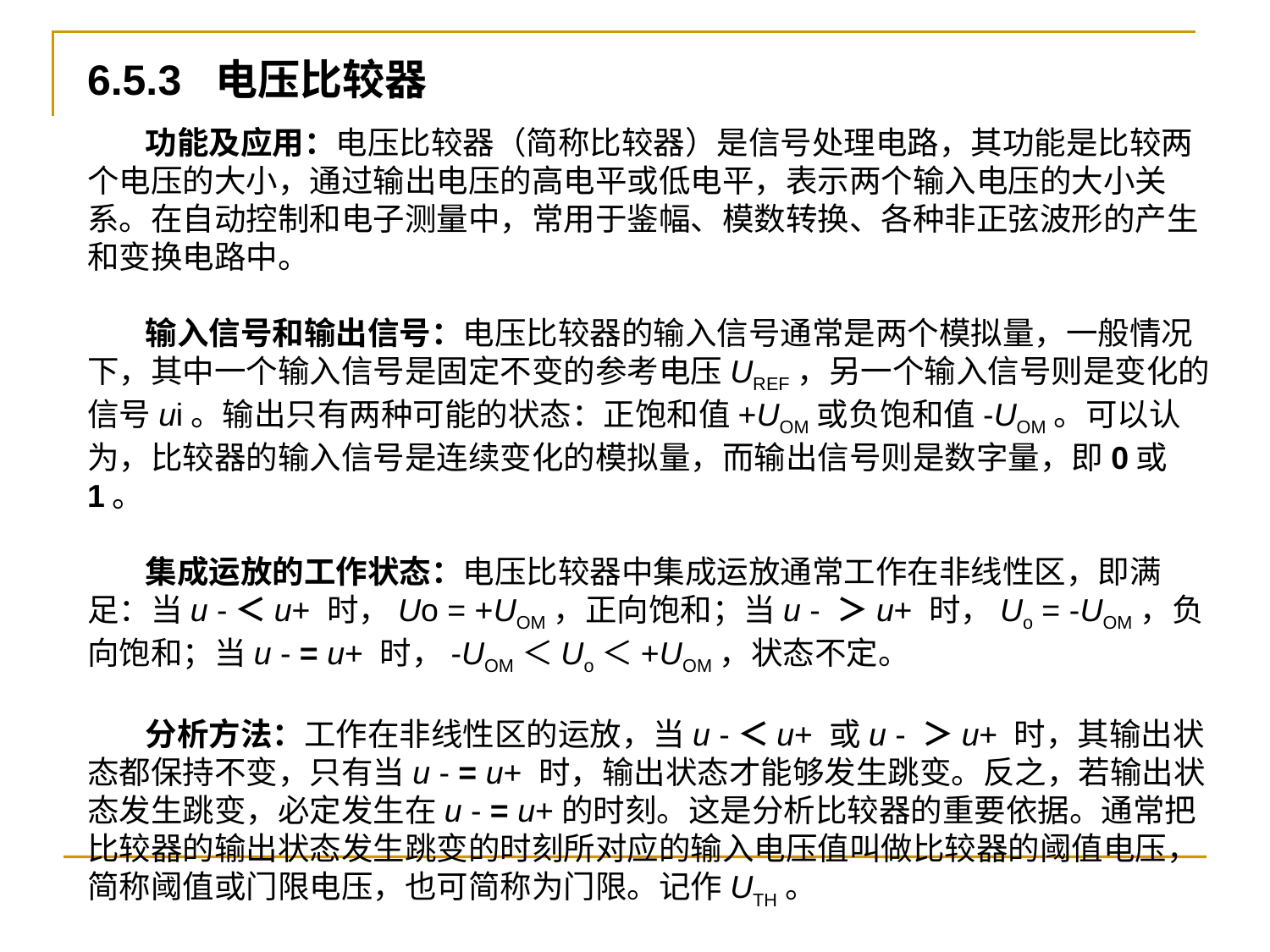

6.5.3  电压比较器
       功能及应用：电压比较器（简称比较器）是信号处理电路，其功能是比较两个电压的大小，通过输出电压的高电平或低电平，表示两个输入电压的大小关系。在自动控制和电子测量中，常用于鉴幅、模数转换、各种非正弦波形的产生和变换电路中。

       输入信号和输出信号：电压比较器的输入信号通常是两个模拟量，一般情况下，其中一个输入信号是固定不变的参考电压UREF，另一个输入信号则是变化的信号ui。输出只有两种可能的状态：正饱和值+UOM或负饱和值-UOM。可以认为，比较器的输入信号是连续变化的模拟量，而输出信号则是数字量，即0或1。

       集成运放的工作状态：电压比较器中集成运放通常工作在非线性区，即满足：当u -＜u+ 时，Uo = +UOM，正向饱和；当u - ＞u+ 时，Uo = -UOM，负向饱和；当u - = u+ 时，-UOM＜Uo＜+UOM，状态不定。

       分析方法：工作在非线性区的运放，当u -＜u+ 或u - ＞u+ 时，其输出状态都保持不变，只有当u - = u+ 时，输出状态才能够发生跳变。反之，若输出状态发生跳变，必定发生在u - = u+的时刻。这是分析比较器的重要依据。通常把比较器的输出状态发生跳变的时刻所对应的输入电压值叫做比较器的阈值电压，简称阈值或门限电压，也可简称为门限。记作UTH。